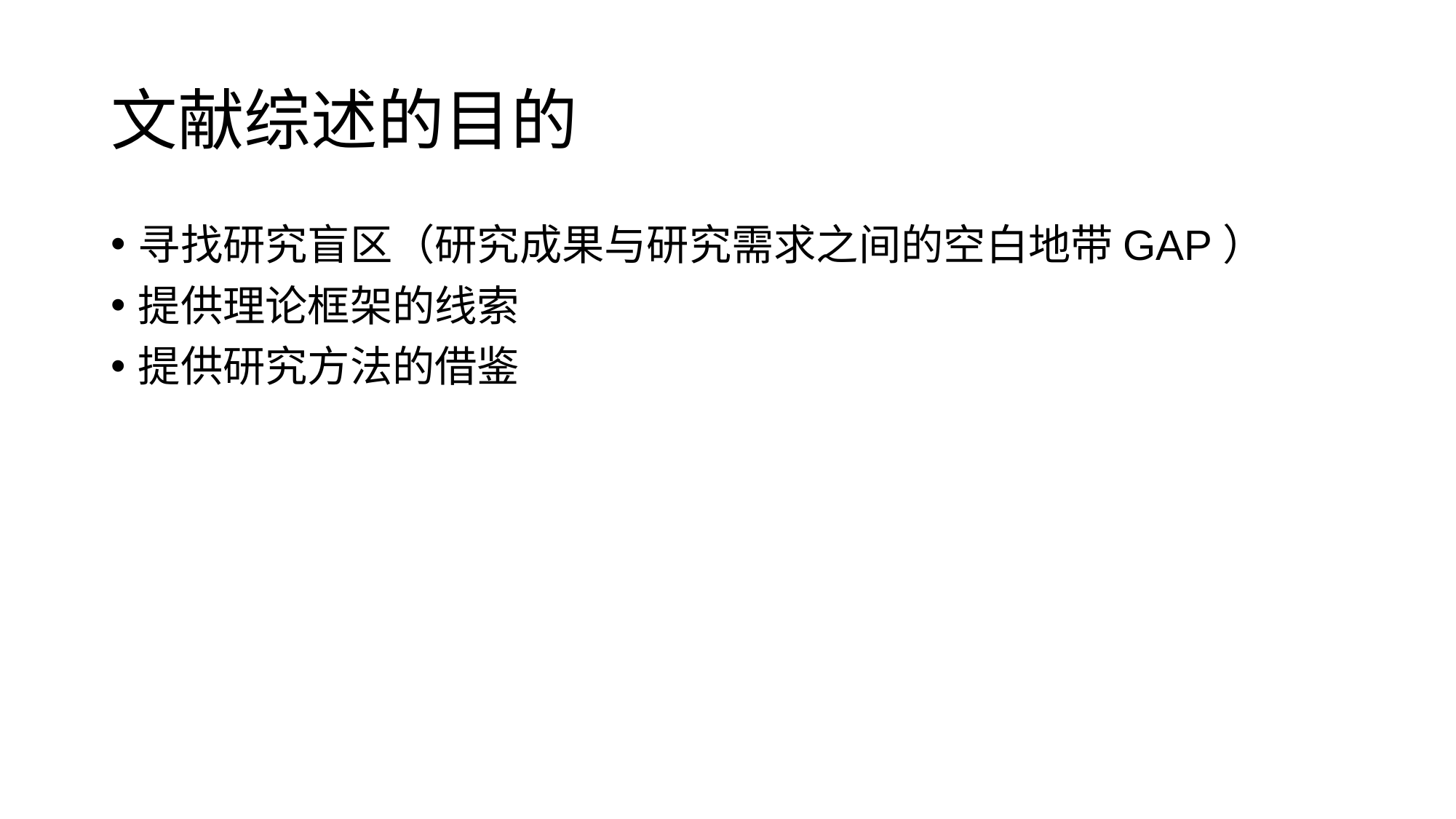

# 文献综述的目的
寻找研究盲区（研究成果与研究需求之间的空白地带GAP）
提供理论框架的线索
提供研究方法的借鉴